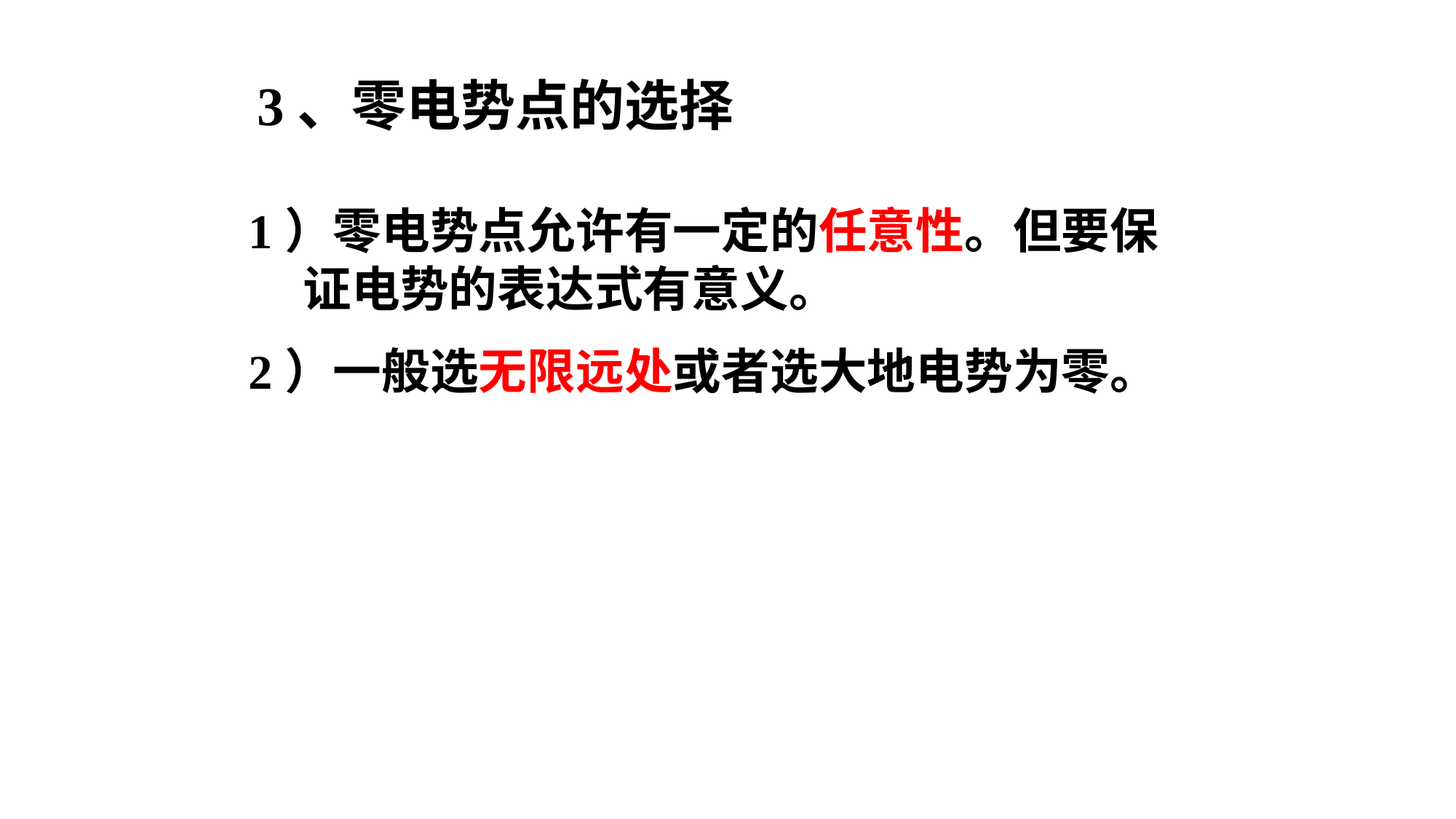

3、零电势点的选择
1）零电势点允许有一定的任意性。但要保证电势的表达式有意义。
2）一般选无限远处或者选大地电势为零。